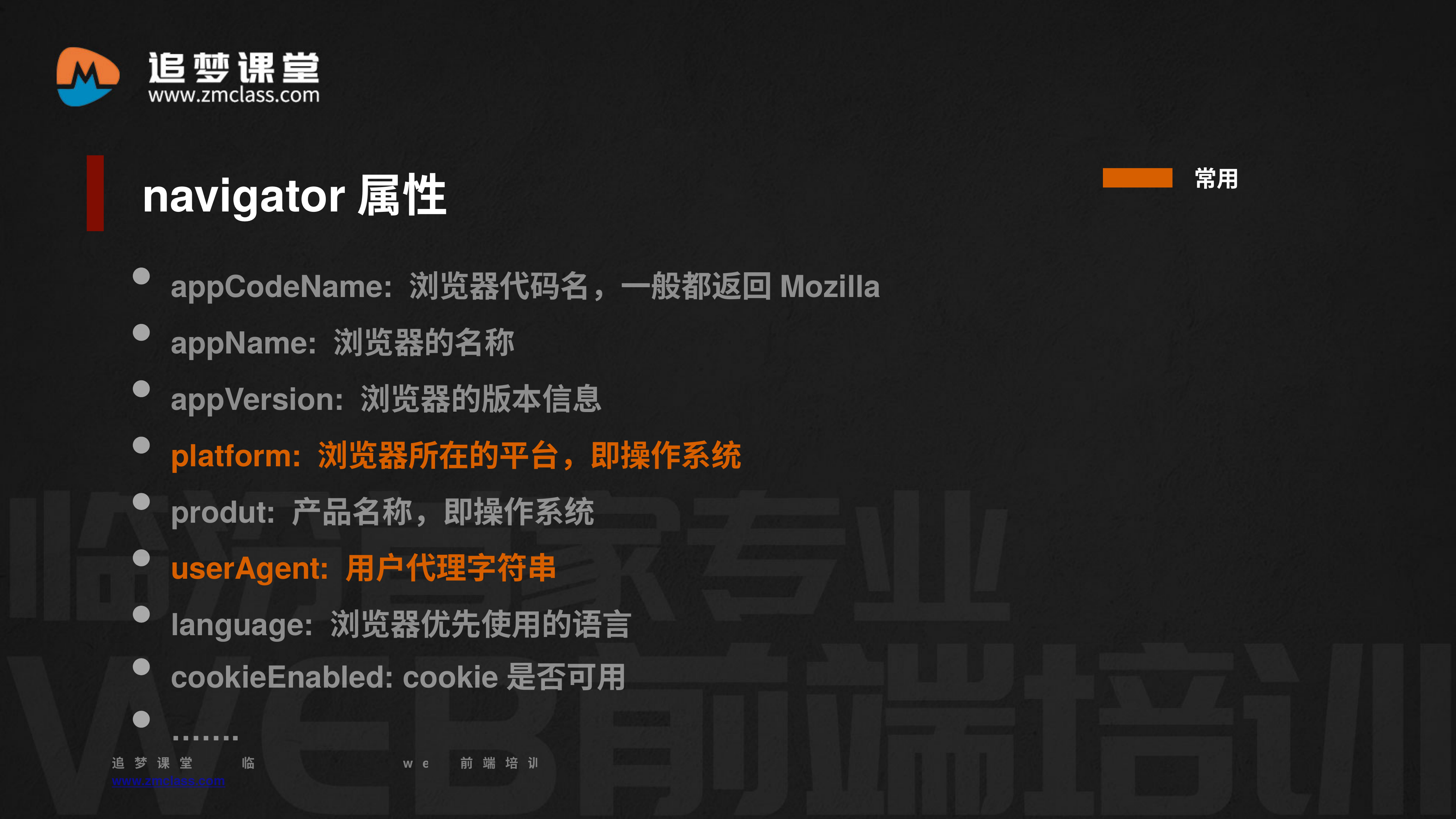

navigator属性
常用

appCodeName: 浏览器代码名，一般都返回Mozilla

appName: 浏览器的名称

appVersion: 浏览器的版本信息

platform: 浏览器所在的平台，即操作系统

produt: 产品名称，即操作系统

userAgent: 用户代理字符串

language: 浏览器优先使用的语言

cookieEnabled: cookie是否可用

…….

追梦课堂   临汾首家专业的web前端培训机构                                                          www.zmclass.com
3